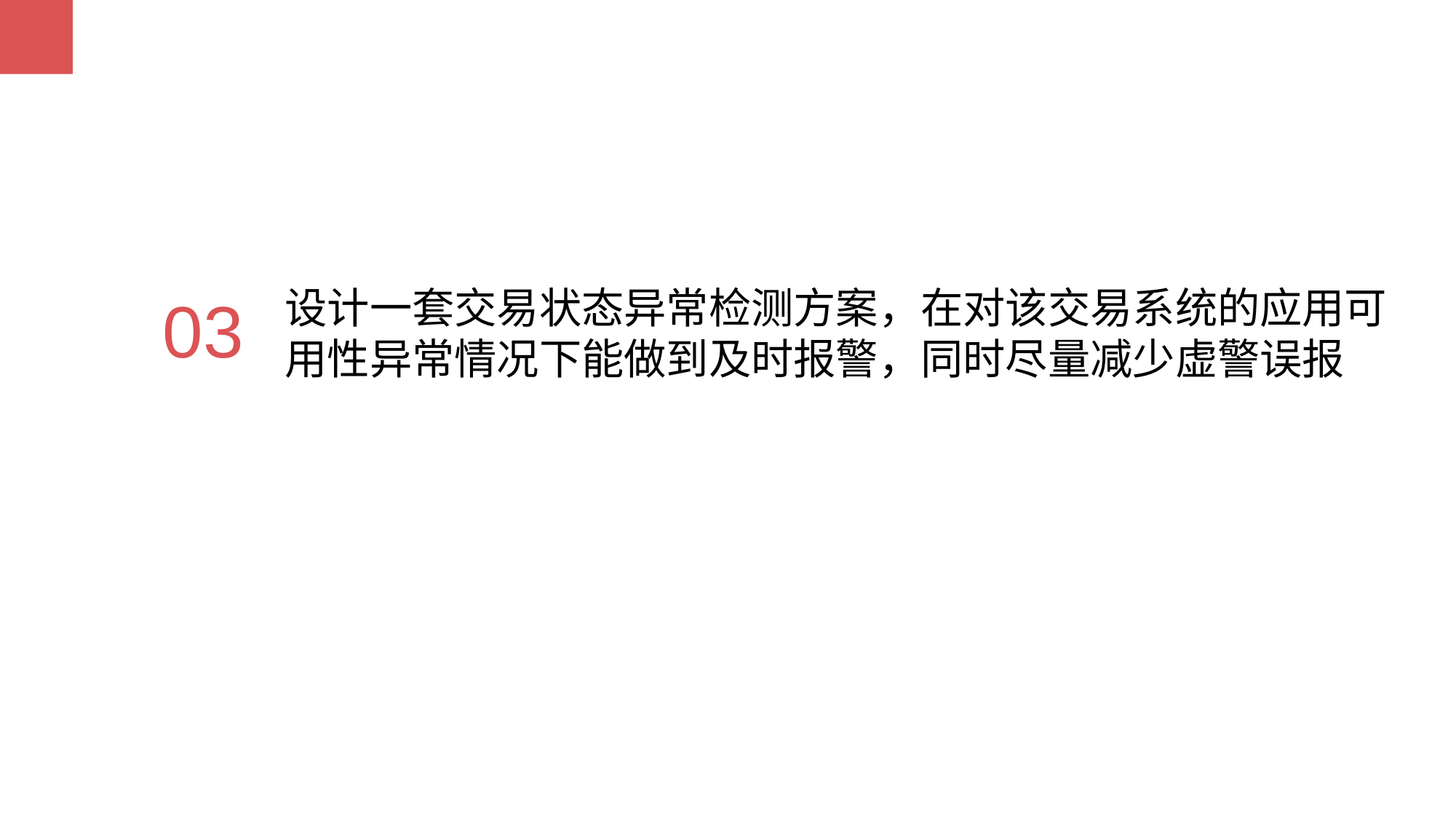

设计一套交易状态异常检测方案，在对该交易系统的应用可用性异常情况下能做到及时报警，同时尽量减少虚警误报

03